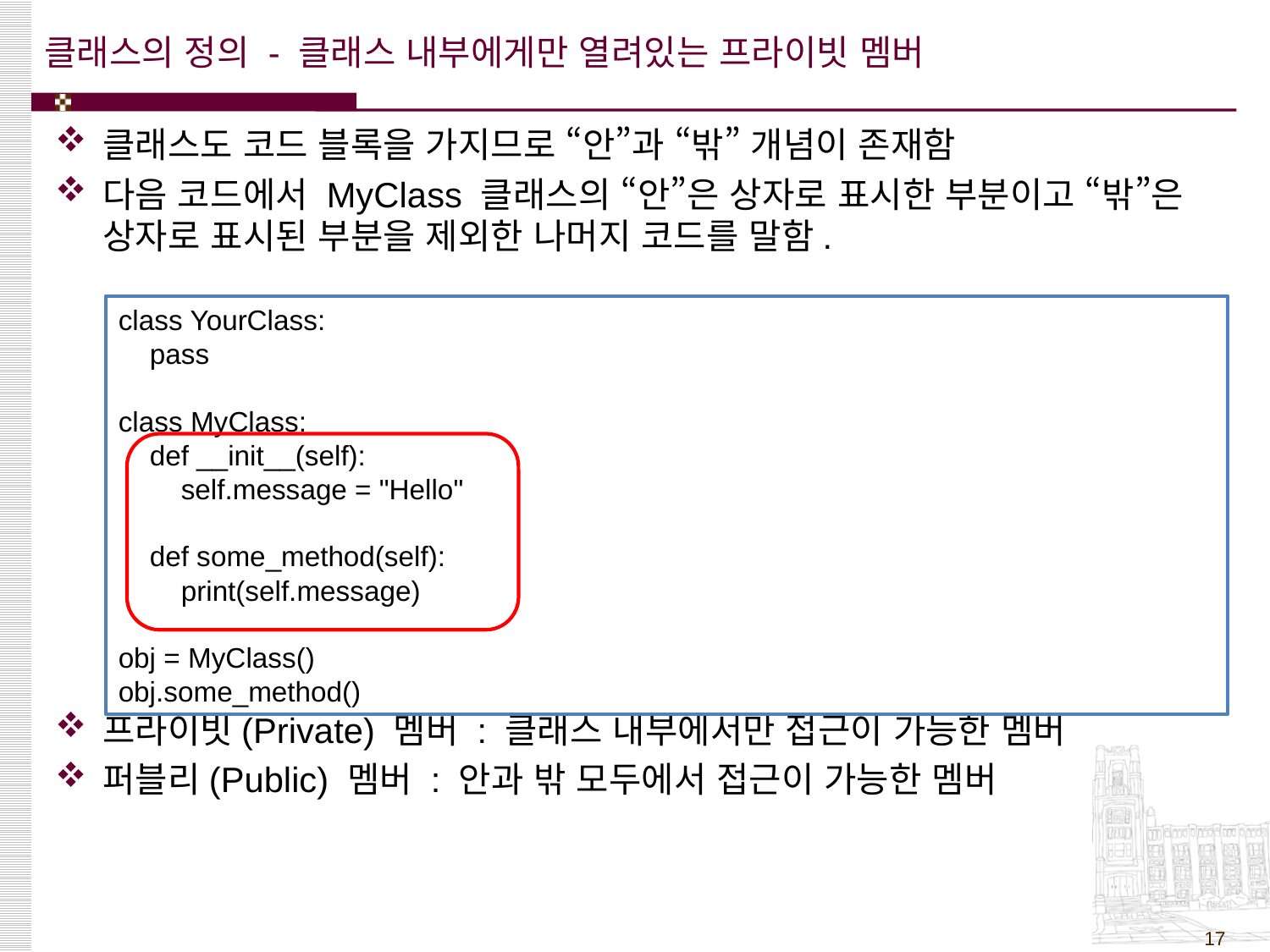

# 클래스의 정의 - 클래스 내부에게만 열려있는 프라이빗 멤버
클래스도 코드 블록을 가지므로 “안”과 “밖” 개념이 존재함
다음 코드에서 MyClass 클래스의 “안”은 상자로 표시한 부분이고 “밖”은 상자로 표시된 부분을 제외한 나머지 코드를 말함.

프라이빗(Private) 멤버 : 클래스 내부에서만 접근이 가능한 멤버
퍼블리(Public) 멤버 : 안과 밖 모두에서 접근이 가능한 멤버

class YourClass:
    pass

class MyClass:
    def __init__(self):
        self.message = "Hello"

    def some_method(self):
        print(self.message)

obj = MyClass()
obj.some_method()